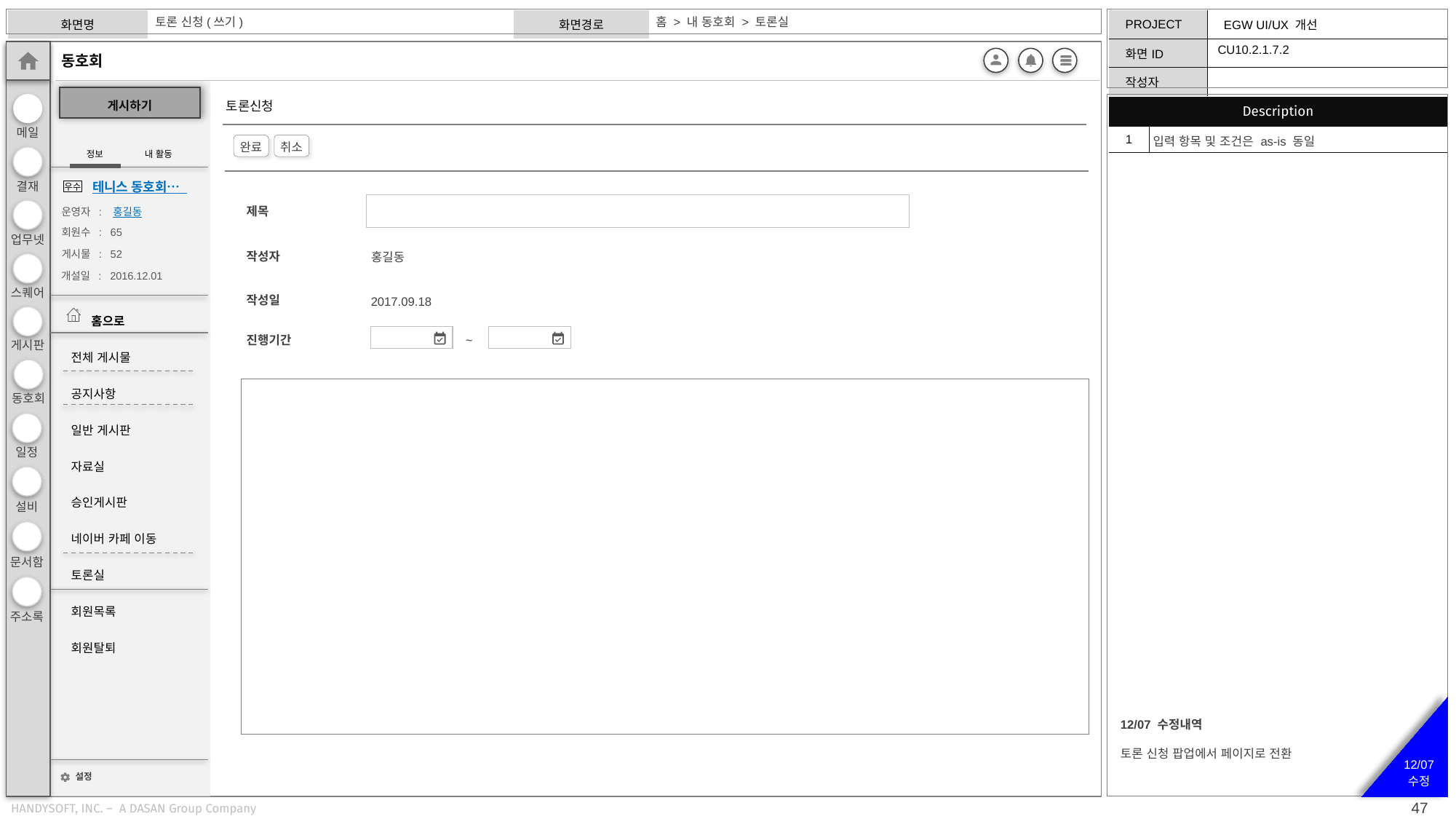

홈 > 내 동호회 > 토론실
토론 신청(쓰기)
CU10.2.1.7.2
| Description |  |
| --- | --- |
| 1 | 입력 항목 및 조건은 as-is 동일 |
토론신청
완료
취소

제목
작성자
홍길동
작성일
2017.09.18

진행기간

~

12/07 수정내역
토론 신청 팝업에서 페이지로 전환
12/07
수정